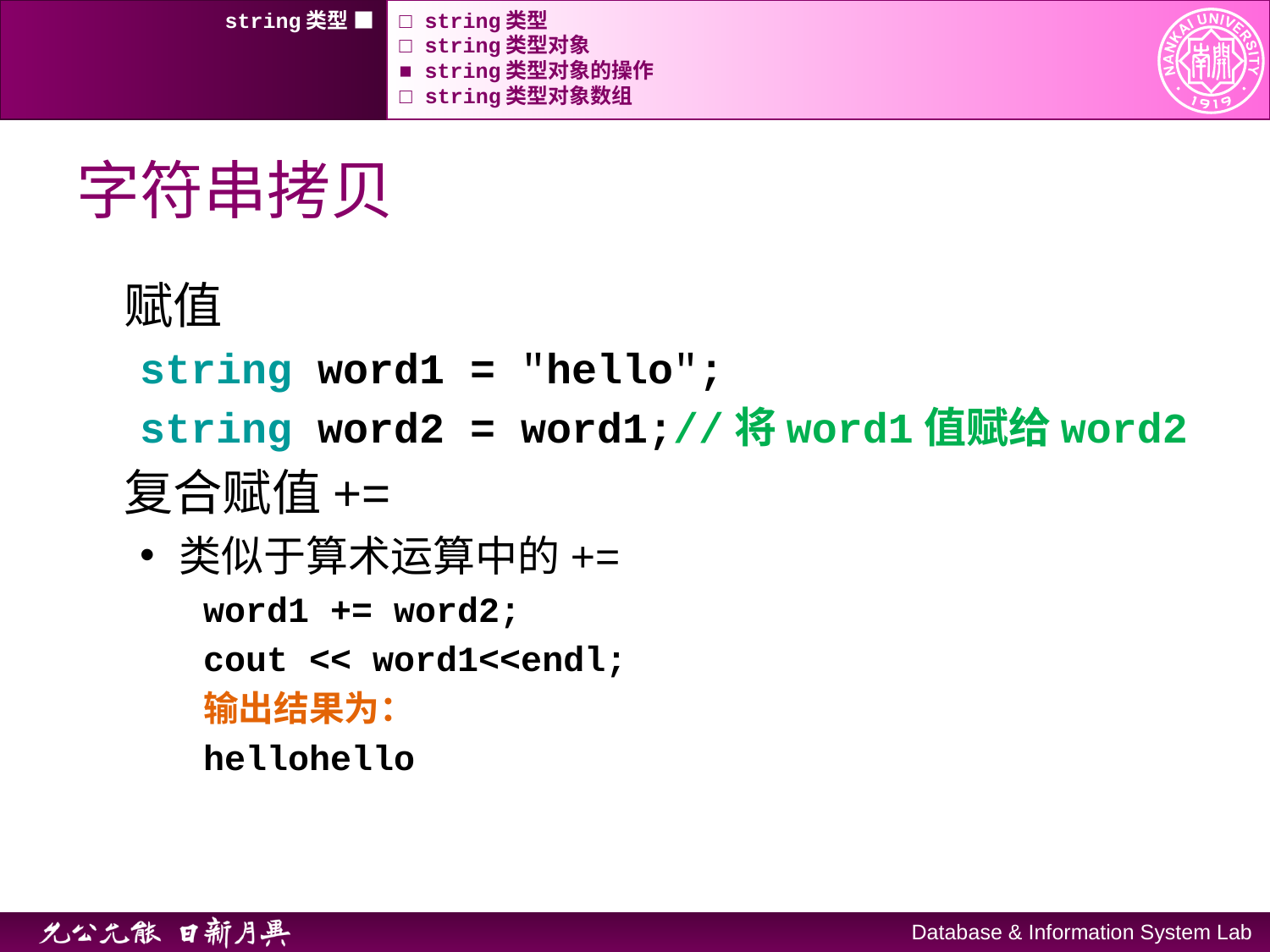

string类型 ■
□ string类型
□ string类型对象
■ string类型对象的操作
□ string类型对象数组
# 字符串拷贝
赋值
string word1 = "hello";
string word2 = word1;//将word1值赋给word2
复合赋值+=
类似于算术运算中的+=
word1 += word2;
cout << word1<<endl;
输出结果为：
hellohello